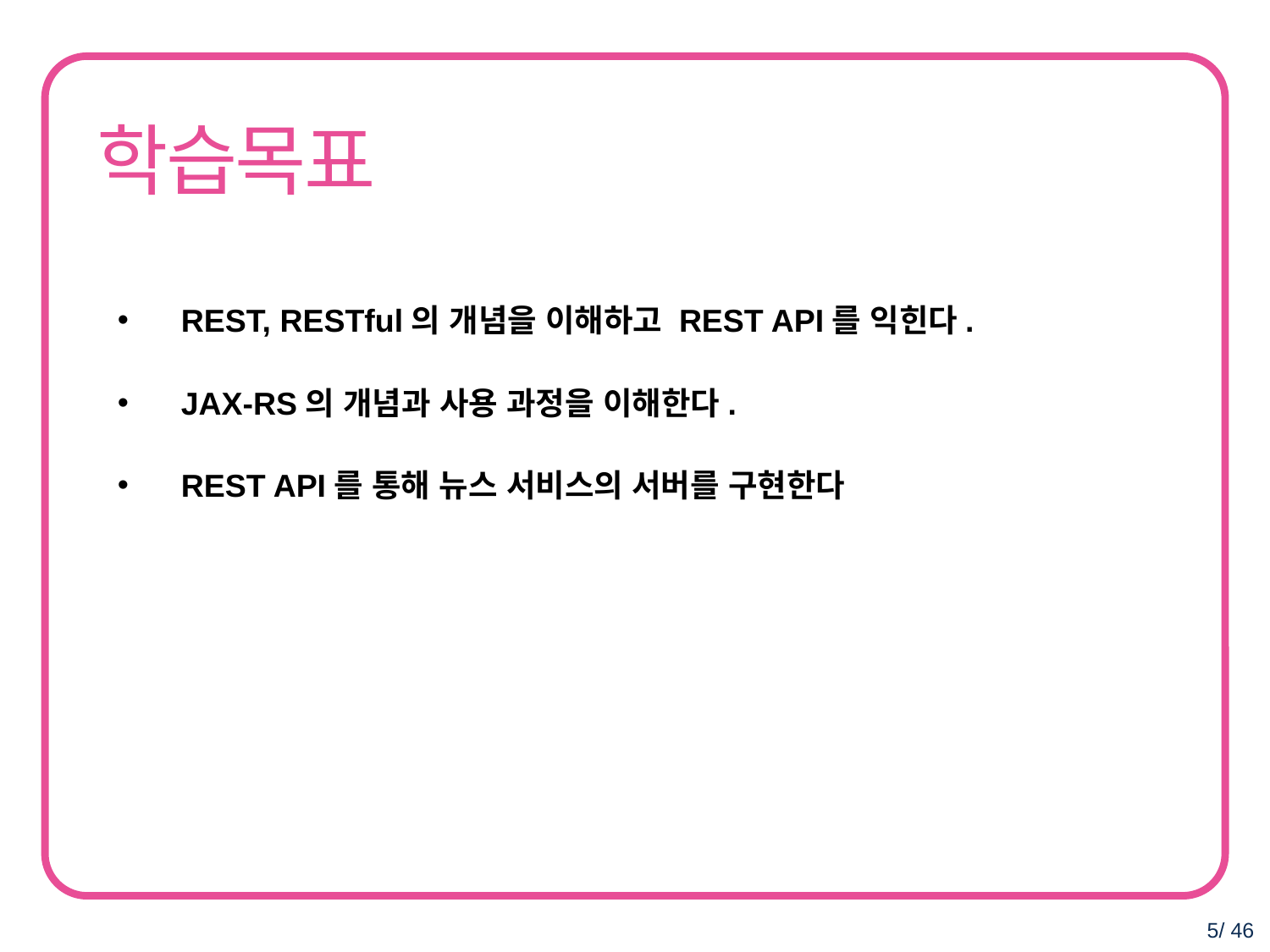

REST, RESTful의 개념을 이해하고 REST API를 익힌다.
JAX-RS의 개념과 사용 과정을 이해한다.
REST API를 통해 뉴스 서비스의 서버를 구현한다